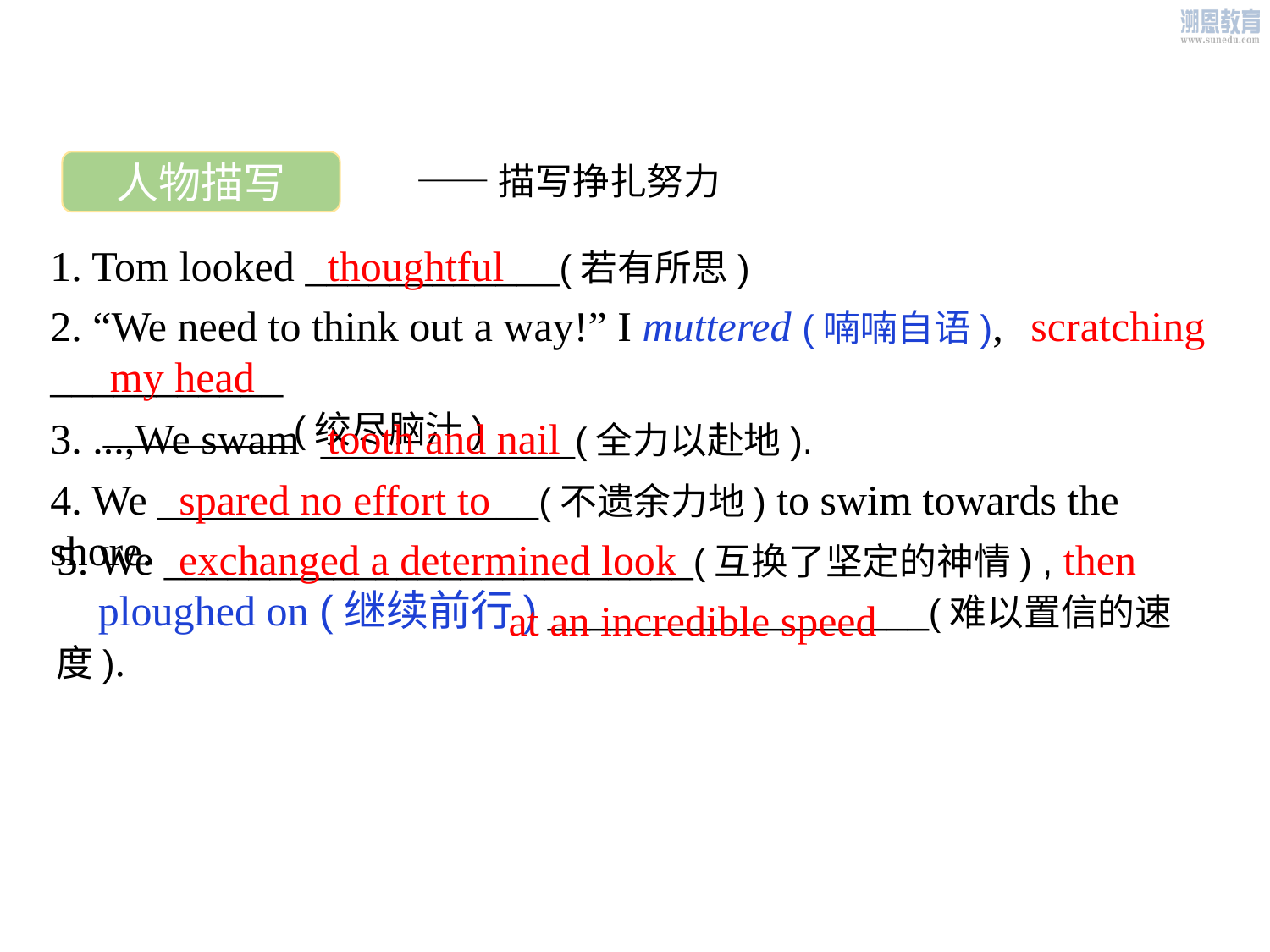

人物描写
——描写挣扎努力
1. Tom looked ____________(若有所思)
thoughtful
2. “We need to think out a way!” I muttered (喃喃自语), ___________
     _________(绞尽脑汁)
                                                                                       scratching
my head
3. ...,We swam  ____________(全力以赴地).
tooth and nail
4. We __________________(不遗余力地) to swim towards the shore.
spared no effort to
5. We _________________________(互换了坚定的神情) , then
    ploughed on (继续前行) __________________(难以置信的速度).
exchanged a determined look
at an incredible speed